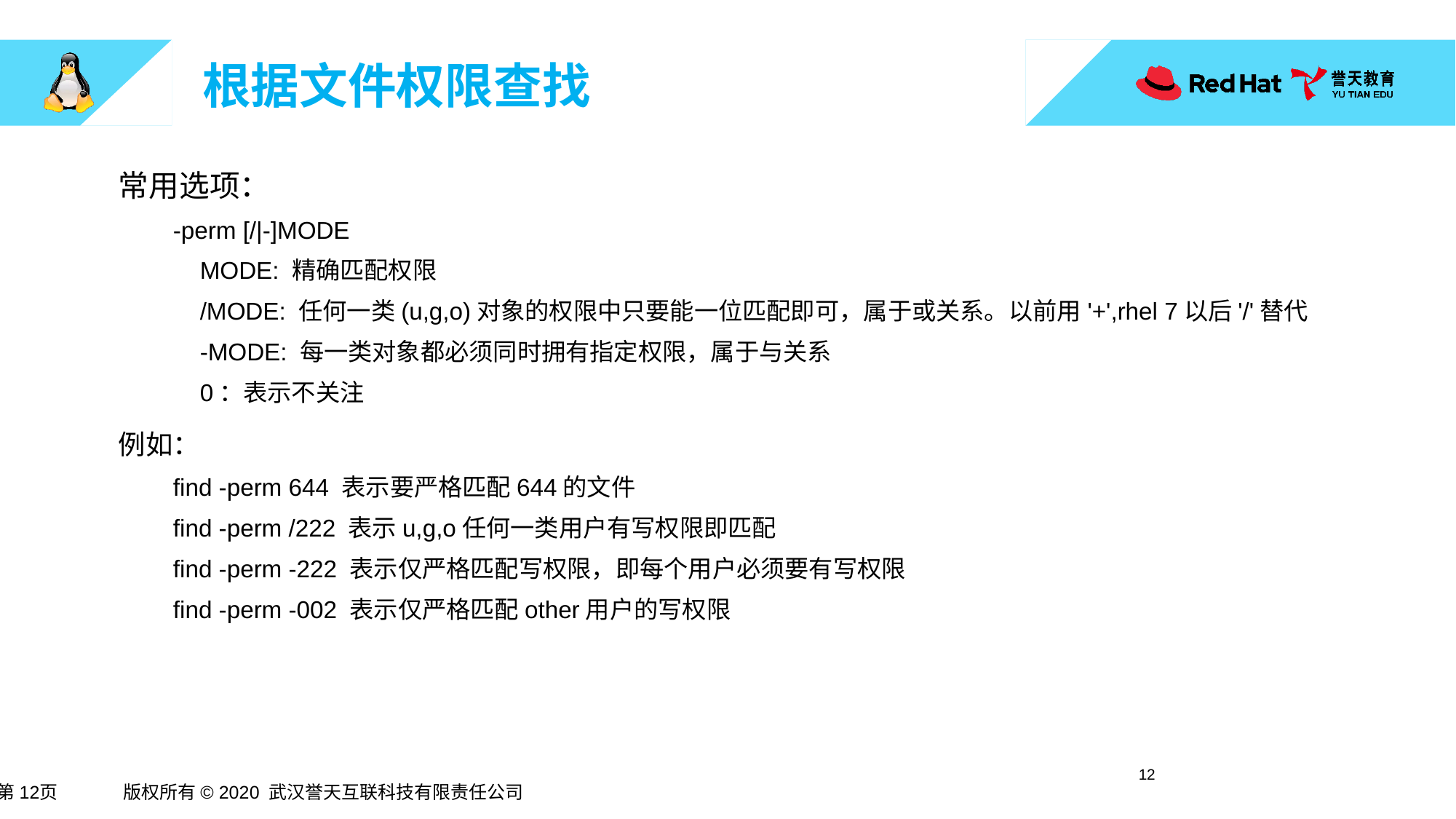

# 根据文件权限查找
常用选项：
-perm [/|-]MODE
    MODE: 精确匹配权限
    /MODE: 任何一类(u,g,o)对象的权限中只要能一位匹配即可，属于或关系。以前用'+',rhel 7以后'/'替代
    -MODE: 每一类对象都必须同时拥有指定权限，属于与关系
    0：表示不关注
例如：
find -perm 644 表示要严格匹配644的文件
find -perm /222 表示u,g,o任何一类用户有写权限即匹配
find -perm -222 表示仅严格匹配写权限，即每个用户必须要有写权限
find -perm -002 表示仅严格匹配other用户的写权限
12